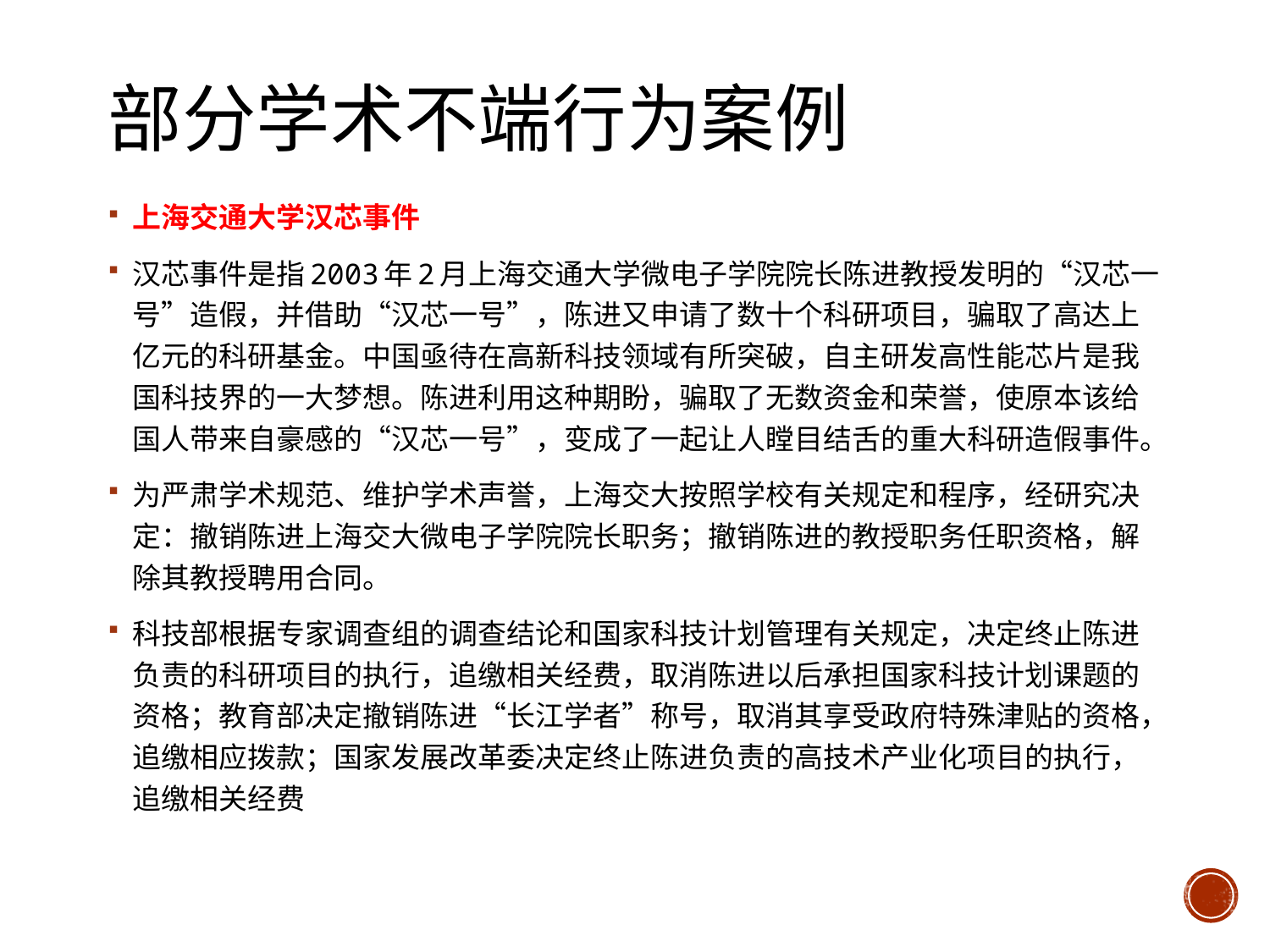

# 部分学术不端行为案例
上海交通大学汉芯事件
汉芯事件是指2003年2月上海交通大学微电子学院院长陈进教授发明的“汉芯一号”造假，并借助“汉芯一号”，陈进又申请了数十个科研项目，骗取了高达上亿元的科研基金。中国亟待在高新科技领域有所突破，自主研发高性能芯片是我国科技界的一大梦想。陈进利用这种期盼，骗取了无数资金和荣誉，使原本该给国人带来自豪感的“汉芯一号”，变成了一起让人瞠目结舌的重大科研造假事件。
为严肃学术规范、维护学术声誉，上海交大按照学校有关规定和程序，经研究决定：撤销陈进上海交大微电子学院院长职务；撤销陈进的教授职务任职资格，解除其教授聘用合同。
科技部根据专家调查组的调查结论和国家科技计划管理有关规定，决定终止陈进负责的科研项目的执行，追缴相关经费，取消陈进以后承担国家科技计划课题的资格；教育部决定撤销陈进“长江学者”称号，取消其享受政府特殊津贴的资格，追缴相应拨款；国家发展改革委决定终止陈进负责的高技术产业化项目的执行，追缴相关经费